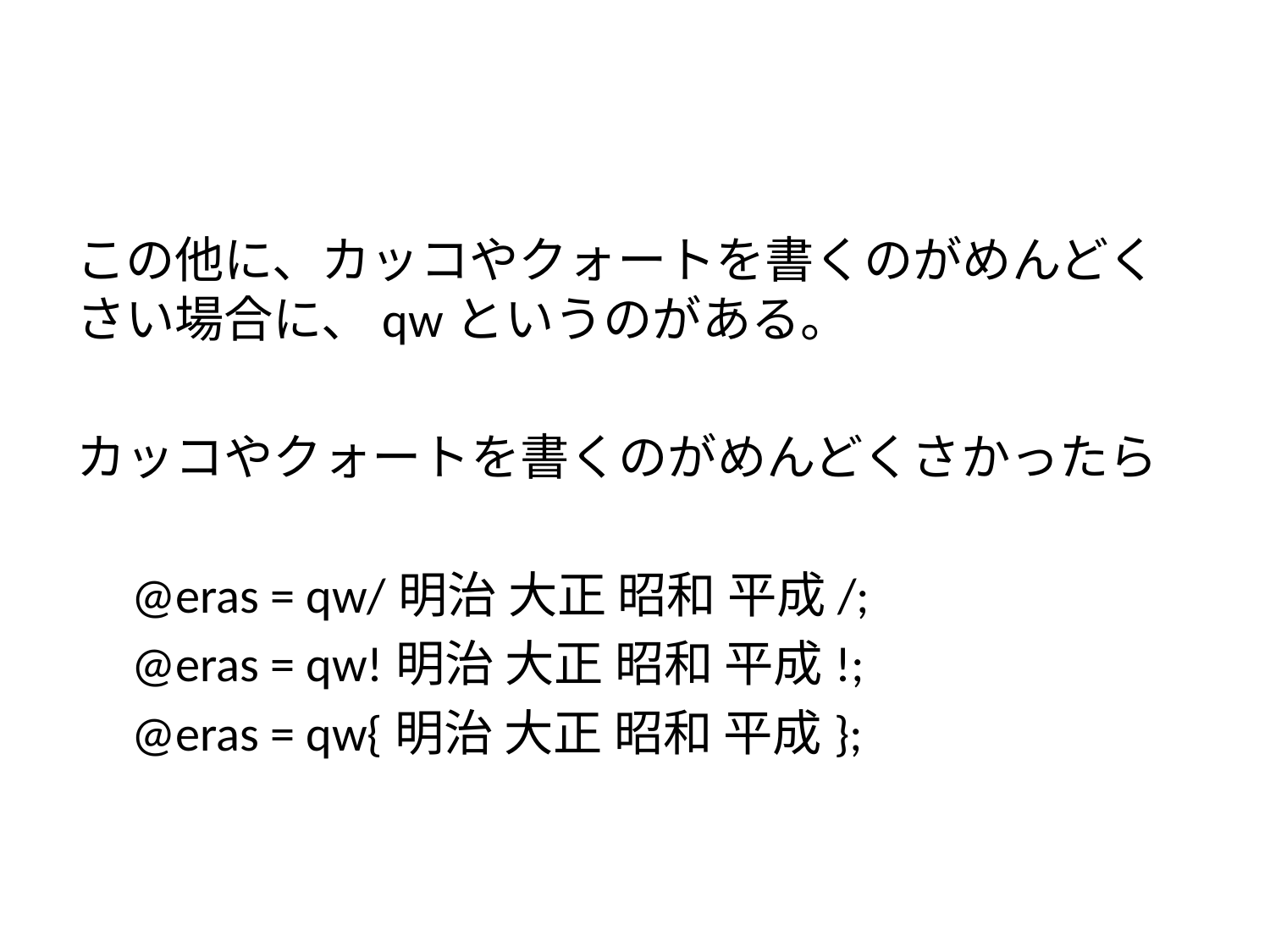

#
この他に、カッコやクォートを書くのがめんどくさい場合に、qwというのがある。

カッコやクォートを書くのがめんどくさかったら

@eras = qw/明治 大正 昭和 平成/;
@eras = qw!明治 大正 昭和 平成!;
@eras = qw{明治 大正 昭和 平成};